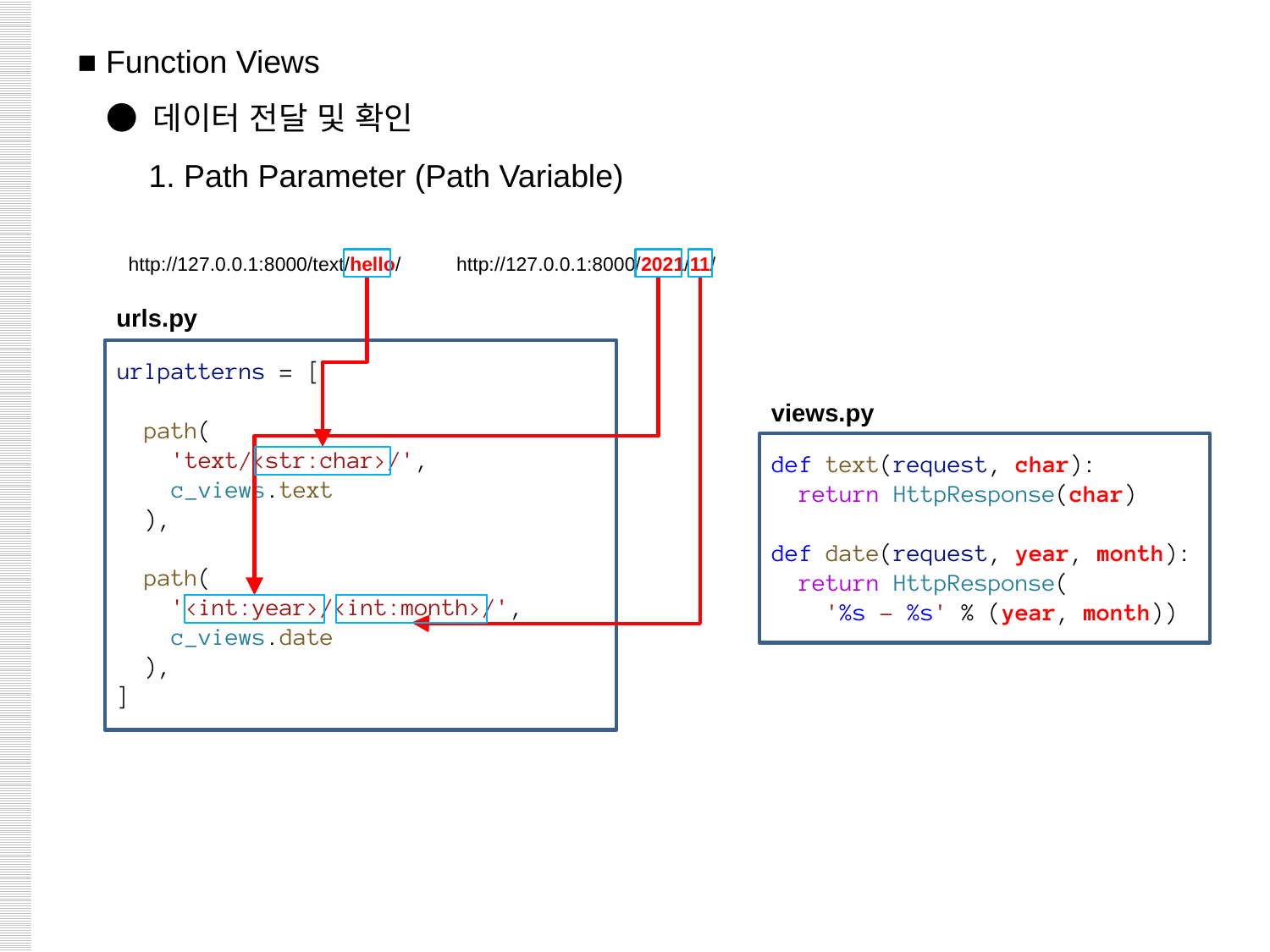

■ Function Views
    ● 데이터 전달 및 확인
        1. Path Parameter (Path Variable)
http://127.0.0.1:8000/text/hello/
http://127.0.0.1:8000/2021/11/

urls.py

urlpatterns = [

  path(
    'text/<str:char>/',
    c_views.text
  ),

  path(
    '<int:year>/<int:month>/',
    c_views.date
  ),
]
views.py

def text(request, char):
  return HttpResponse(char)

def date(request, year, month):
  return HttpResponse(
    '%s - %s' % (year, month))